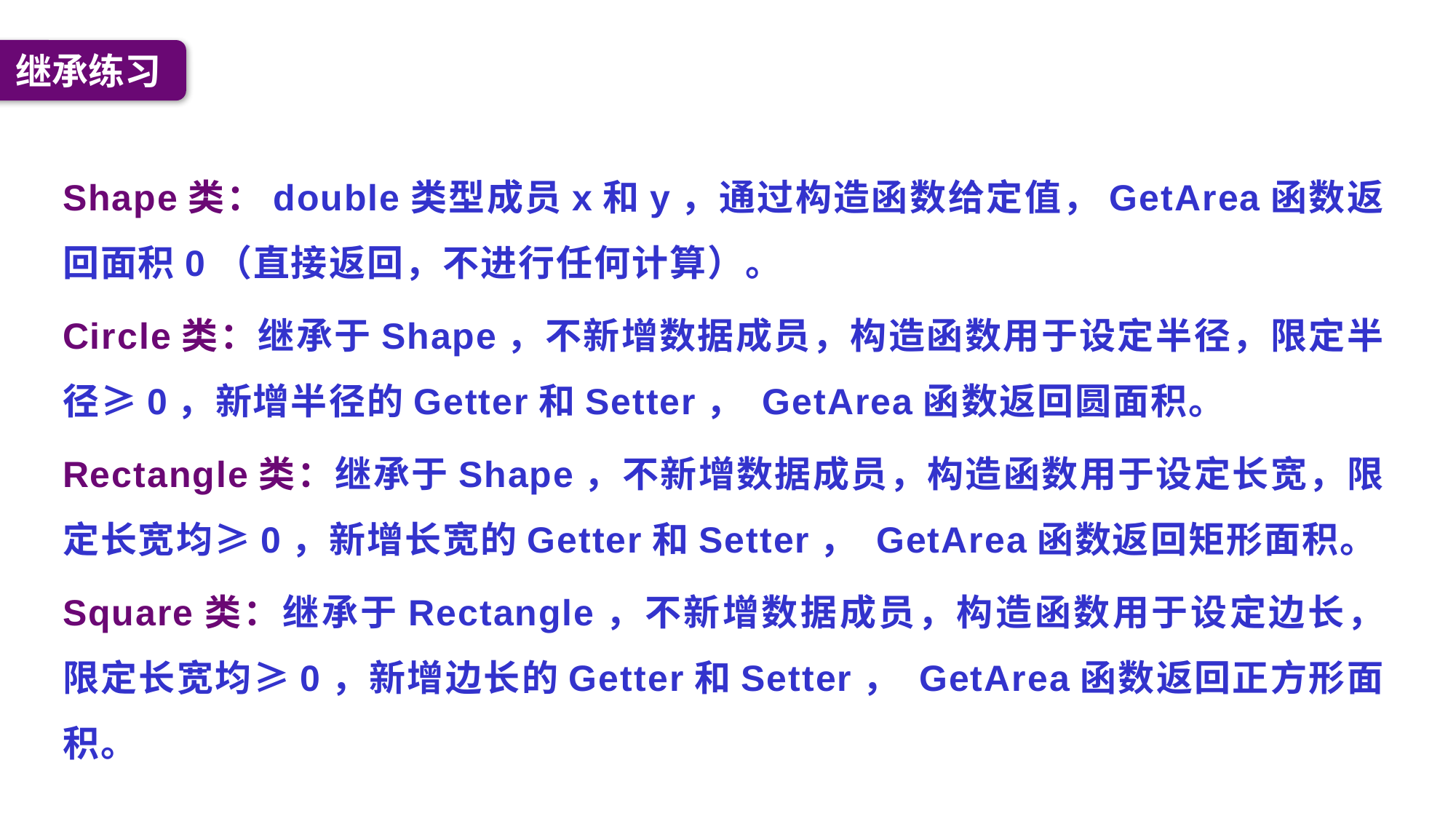

继承练习
Shape类：double类型成员x和y，通过构造函数给定值，GetArea函数返回面积0（直接返回，不进行任何计算）。
Circle类：继承于Shape，不新增数据成员，构造函数用于设定半径，限定半径≥0，新增半径的Getter和Setter， GetArea函数返回圆面积。
Rectangle类：继承于Shape，不新增数据成员，构造函数用于设定长宽，限定长宽均≥0，新增长宽的Getter和Setter， GetArea函数返回矩形面积。
Square类：继承于Rectangle，不新增数据成员，构造函数用于设定边长，限定长宽均≥0，新增边长的Getter和Setter， GetArea函数返回正方形面积。
40